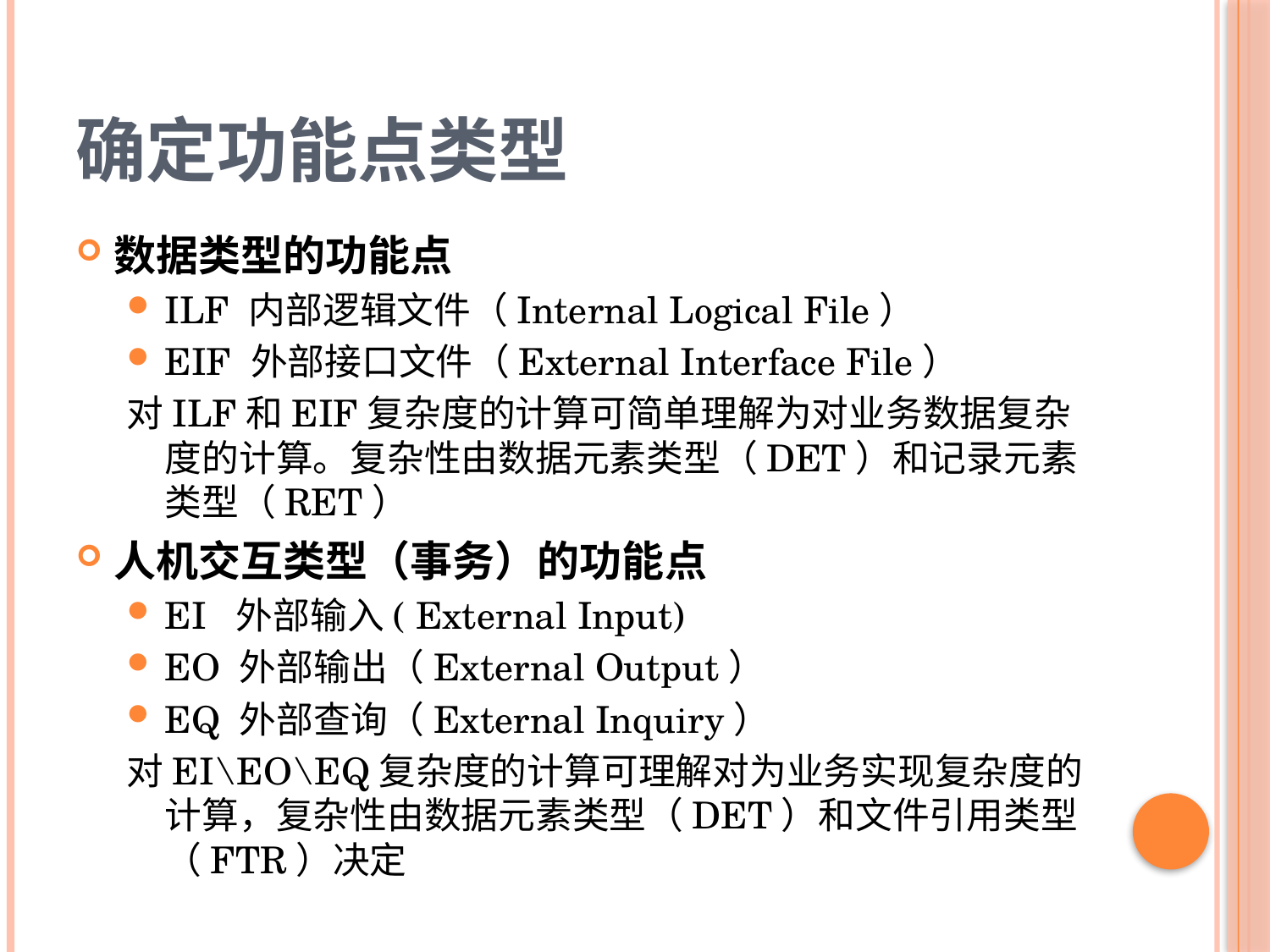

# 确定功能点类型
数据类型的功能点
ILF 内部逻辑文件（Internal Logical File）
EIF 外部接口文件（External Interface File）
对ILF和EIF复杂度的计算可简单理解为对业务数据复杂度的计算。复杂性由数据元素类型（DET）和记录元素类型（RET）
人机交互类型（事务）的功能点
EI  外部输入( External Input)
EO 外部输出（External Output）
EQ 外部查询（External Inquiry）
对EI\EO\EQ复杂度的计算可理解对为业务实现复杂度的计算，复杂性由数据元素类型（DET）和文件引用类型（FTR）决定